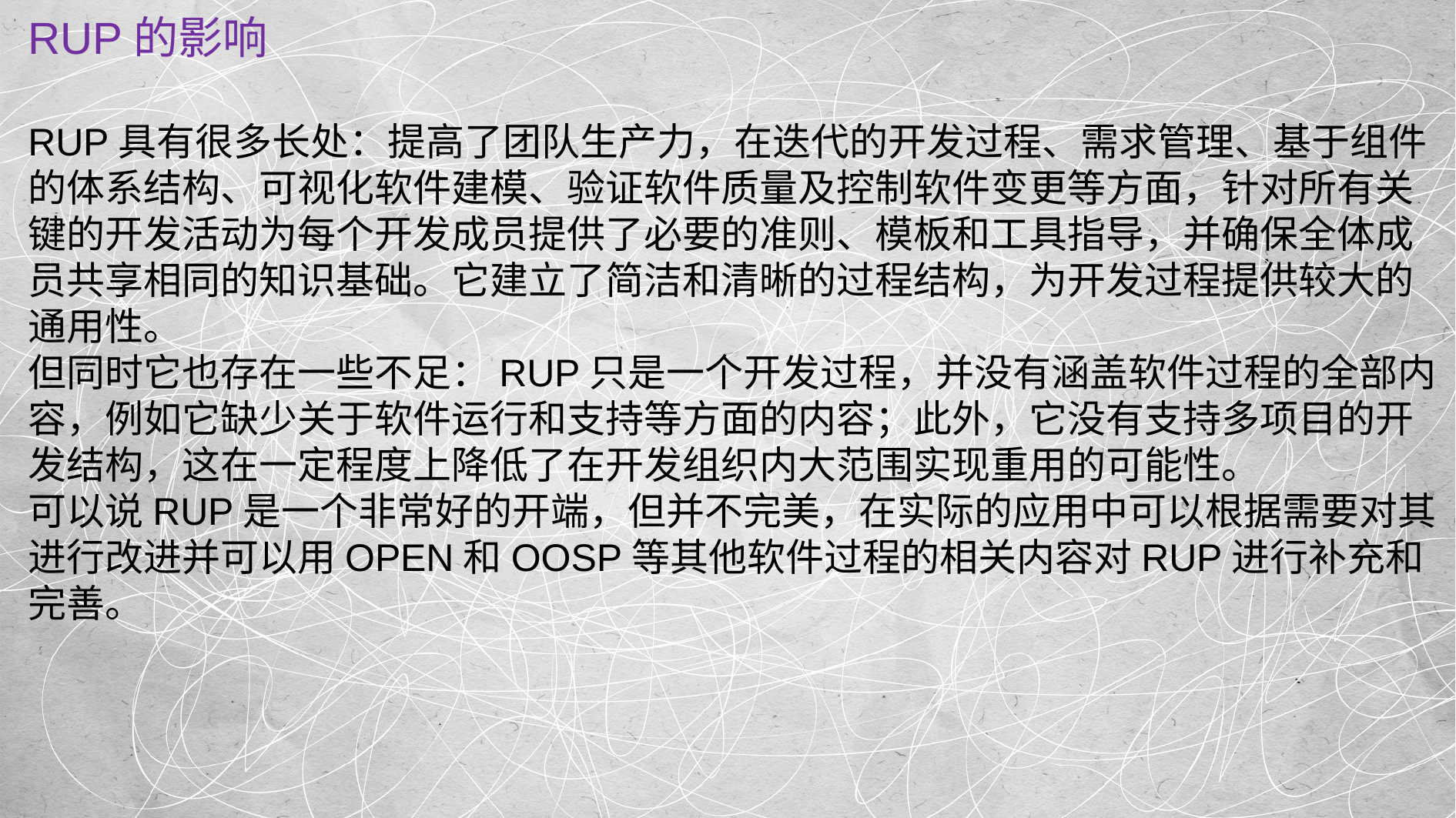

RUP的影响

RUP具有很多长处：提高了团队生产力，在迭代的开发过程、需求管理、基于组件的体系结构、可视化软件建模、验证软件质量及控制软件变更等方面，针对所有关键的开发活动为每个开发成员提供了必要的准则、模板和工具指导，并确保全体成员共享相同的知识基础。它建立了简洁和清晰的过程结构，为开发过程提供较大的通用性。
但同时它也存在一些不足：RUP只是一个开发过程，并没有涵盖软件过程的全部内容，例如它缺少关于软件运行和支持等方面的内容；此外，它没有支持多项目的开发结构，这在一定程度上降低了在开发组织内大范围实现重用的可能性。
可以说RUP是一个非常好的开端，但并不完美，在实际的应用中可以根据需要对其进行改进并可以用OPEN和OOSP等其他软件过程的相关内容对RUP进行补充和完善。